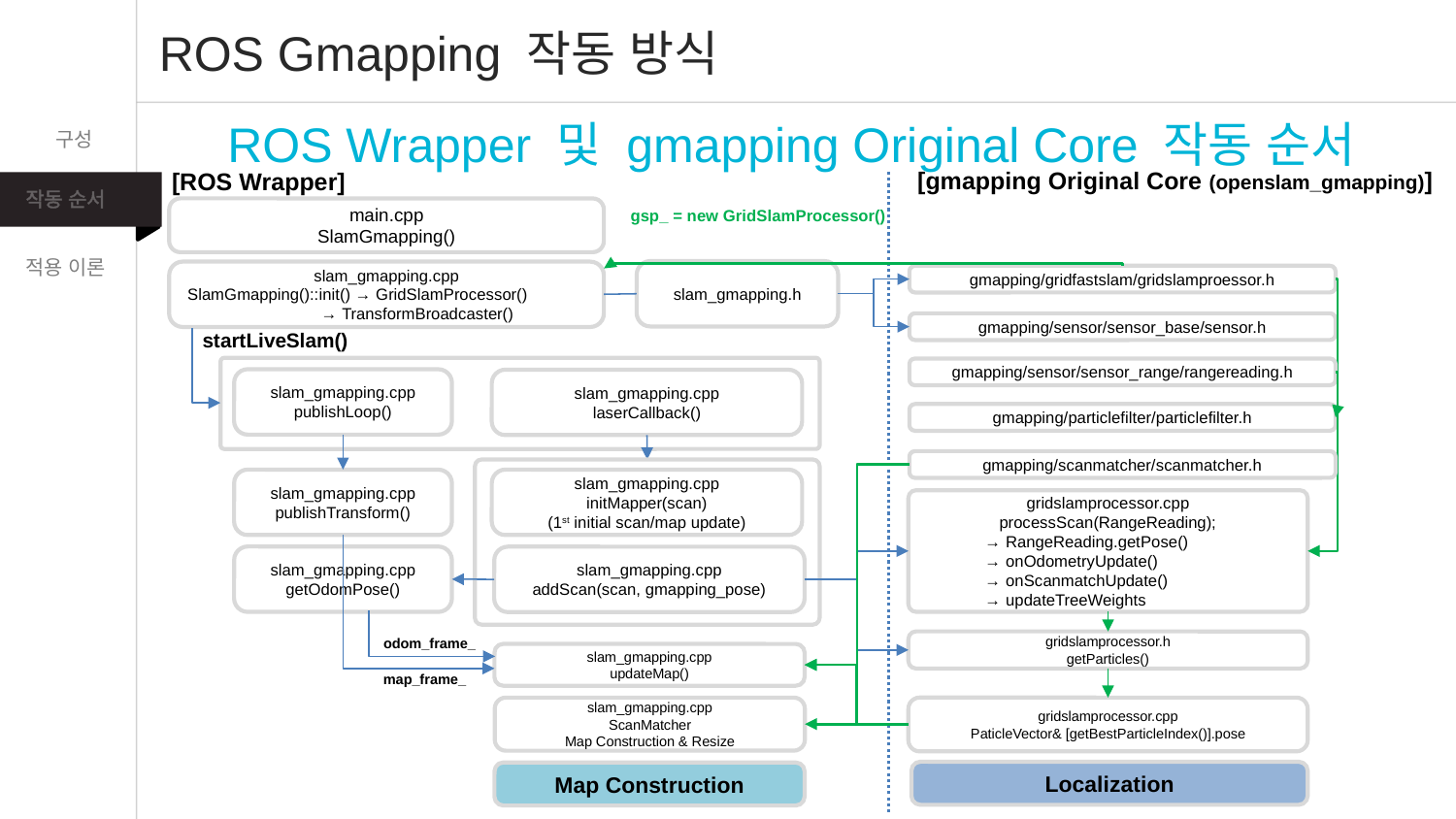

ROS Gmapping 작동 방식
ROS Wrapper 및 gmapping Original Core 작동 순서
구성
작동 순서
적용 이론
[gmapping Original Core (openslam_gmapping)]
[ROS Wrapper]

gsp_ = new GridSlamProcessor()
main.cpp
SlamGmapping()
slam_gmapping.h
slam_gmapping.cpp
SlamGmapping()::init() → GridSlamProcessor()
                             → TransformBroadcaster()
gmapping/gridfastslam/gridslamproessor.h
gmapping/sensor/sensor_base/sensor.h
startLiveSlam()

gmapping/sensor/sensor_range/rangereading.h
slam_gmapping.cpp
publishLoop()
slam_gmapping.cpp
laserCallback()
gmapping/particlefilter/particlefilter.h
gmapping/scanmatcher/scanmatcher.h

slam_gmapping.cpp
publishTransform()
slam_gmapping.cpp
initMapper(scan)
(1st initial scan/map update)
gridslamprocessor.cpp
processScan(RangeReading);
             → RangeReading.getPose()
             → onOdometryUpdate()
             → onScanmatchUpdate()
             → updateTreeWeights
slam_gmapping.cpp
getOdomPose()
slam_gmapping.cpp
addScan(scan, gmapping_pose)
odom_frame_
gridslamprocessor.h
getParticles()
slam_gmapping.cpp
updateMap()
map_frame_
slam_gmapping.cpp
ScanMatcher
Map Construction & Resize
gridslamprocessor.cpp
PaticleVector& [getBestParticleIndex()].pose
Localization
Map Construction